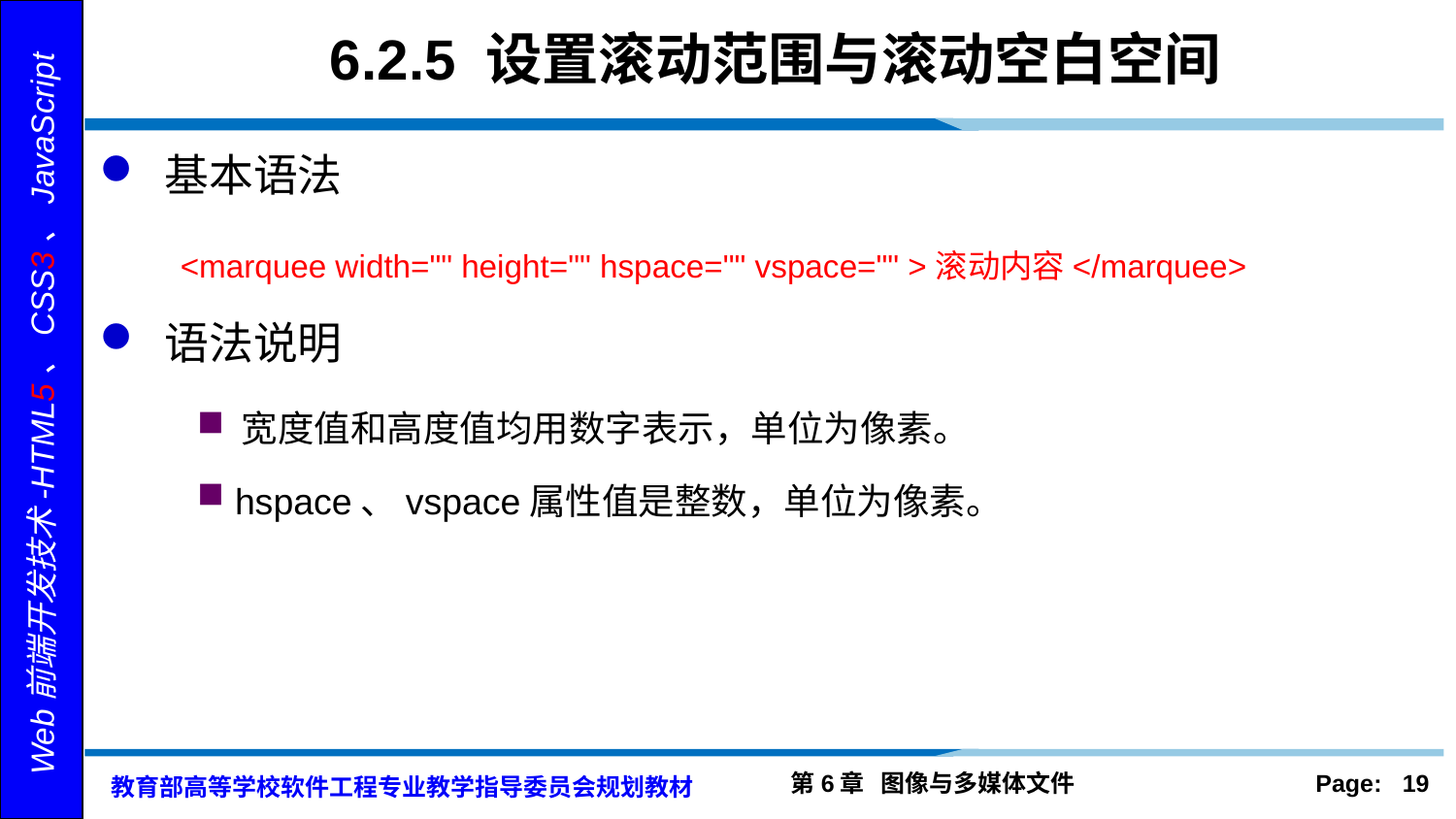

# 6.2.5 设置滚动范围与滚动空白空间
 基本语法
         <marquee width="" height="" hspace="" vspace="" >滚动内容</marquee>
 语法说明
 宽度值和高度值均用数字表示，单位为像素。
 hspace、vspace属性值是整数，单位为像素。